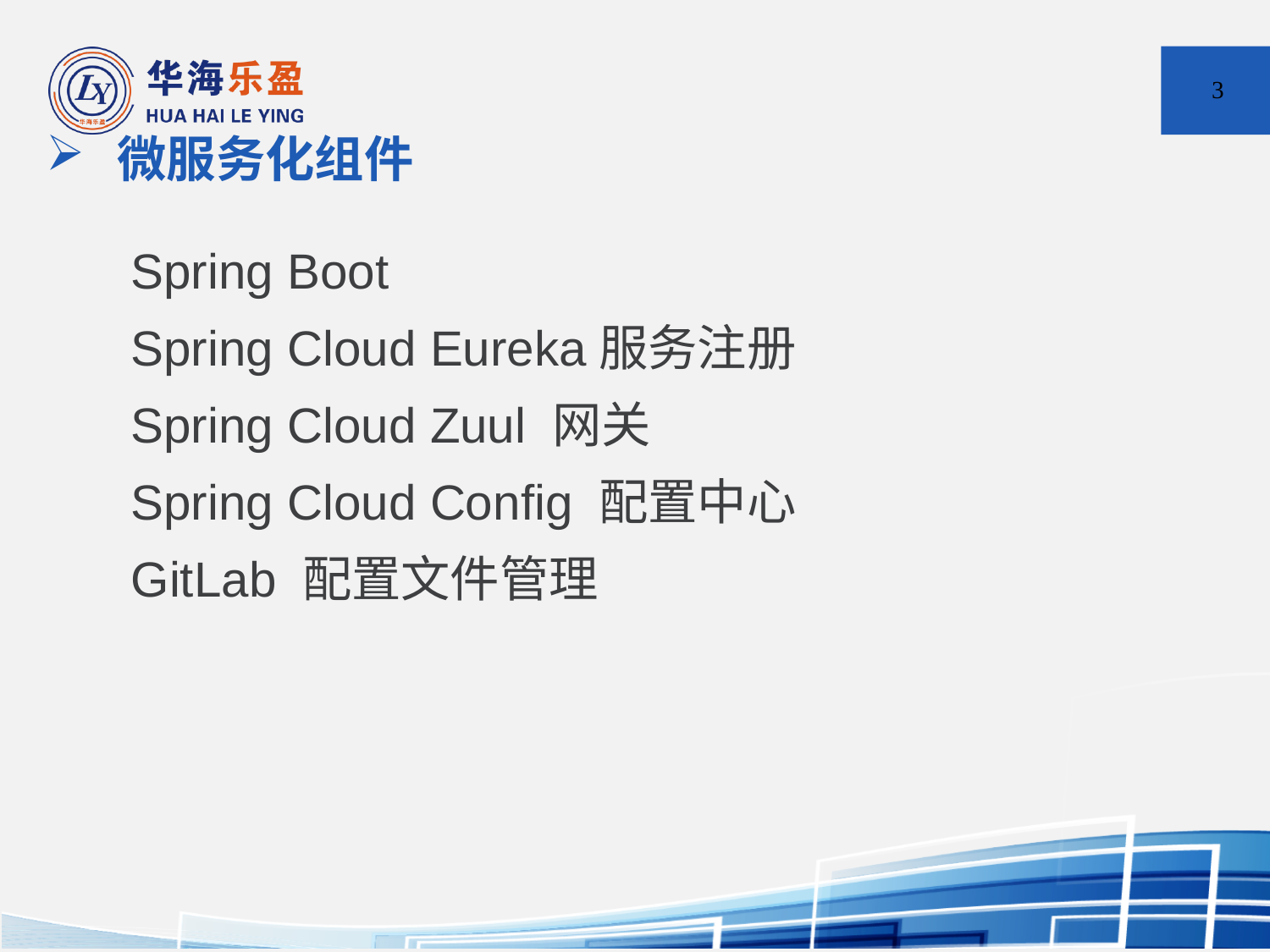

3
# 微服务化组件
Spring Boot
Spring Cloud Eureka服务注册
Spring Cloud Zuul 网关
Spring Cloud Config 配置中心
GitLab 配置文件管理